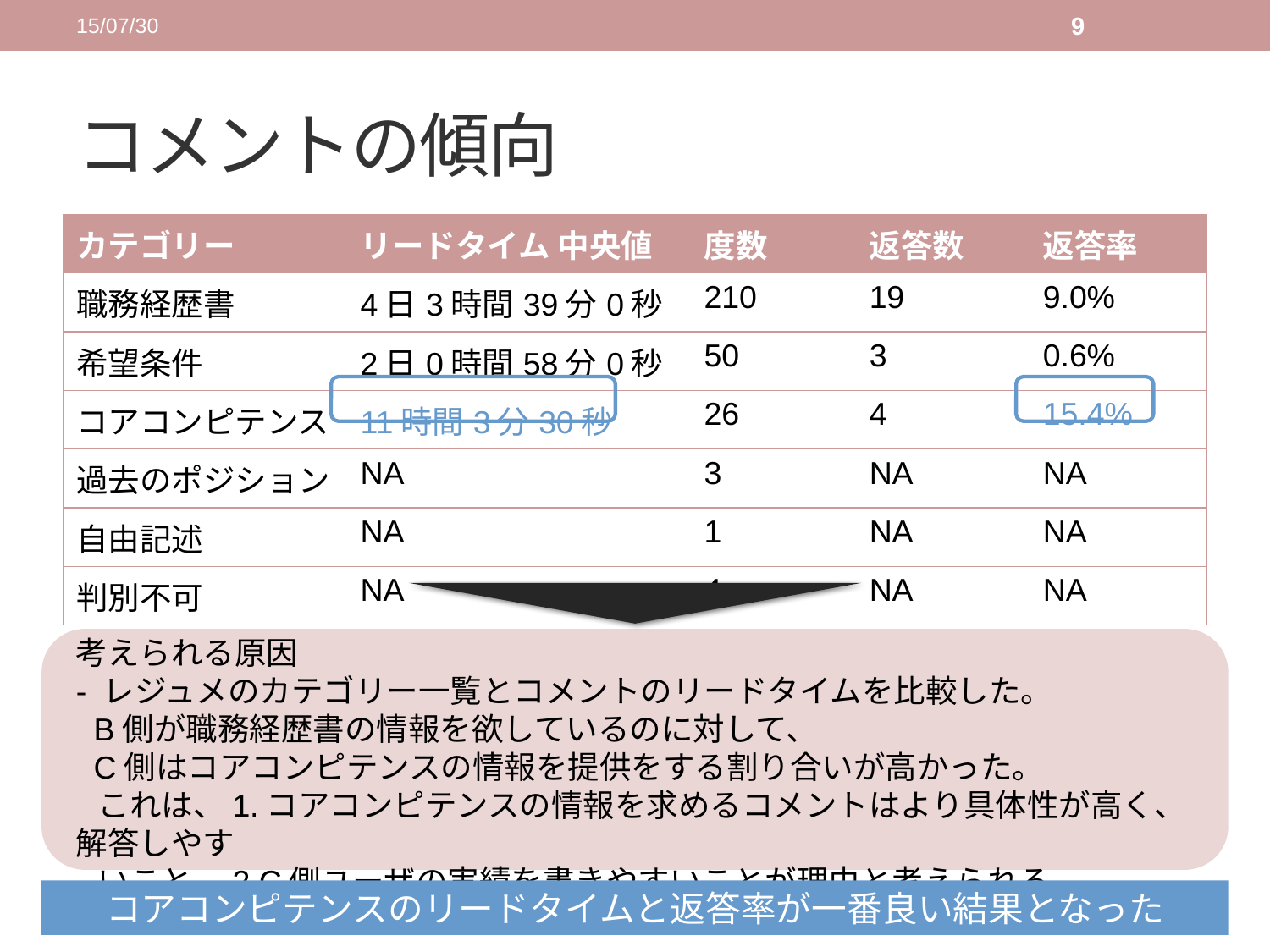

15/07/30
9
# コメントの傾向
| カテゴリー | リードタイム 中央値 | 度数 | 返答数 | 返答率 |
| --- | --- | --- | --- | --- |
| 職務経歴書 | 4日3時間39分0秒 | 210 | 19 | 9.0% |
| 希望条件 | 2日0時間58分0秒 | 50 | 3 | 0.6% |
| コアコンピテンス | 11時間3分30秒 | 26 | 4 | 15.4% |
| 過去のポジション | NA | 3 | NA | NA |
| 自由記述 | NA | 1 | NA | NA |
| 判別不可 | NA | 4 | NA | NA |

考えられる原因
- レジュメのカテゴリー一覧とコメントのリードタイムを比較した。
  B側が職務経歴書の情報を欲しているのに対して、
  C側はコアコンピテンスの情報を提供をする割り合いが高かった。
  これは、1.コアコンピテンスの情報を求めるコメントはより具体性が高く、解答しやす
  いこと。2.C側ユーザの実績を書きやすいことが理由と考えられる。

コアコンピテンスのリードタイムと返答率が一番良い結果となった